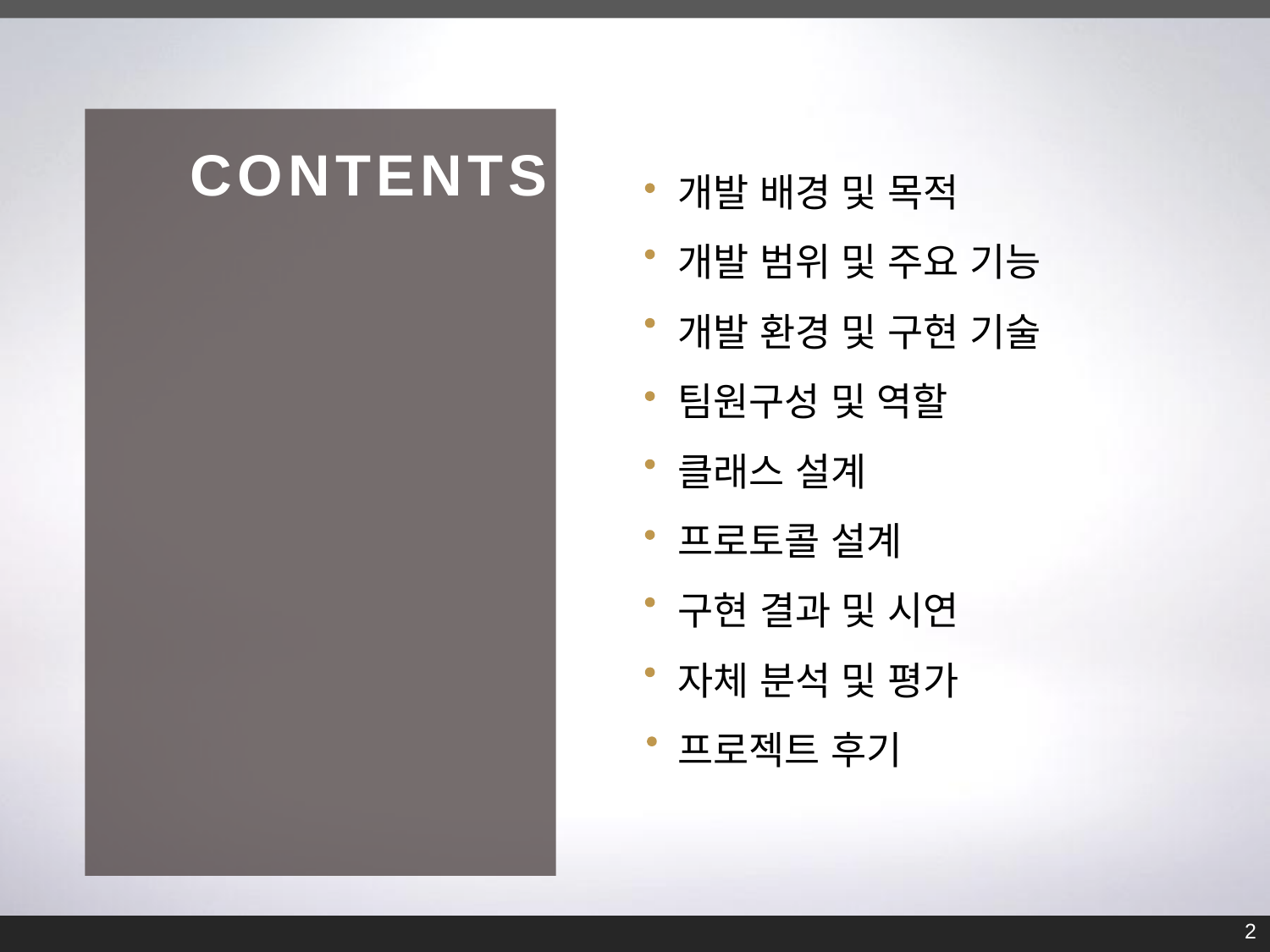

# 개발 배경 및 목적 개발 범위 및 주요 기능 개발 환경 및 구현 기술 팀원구성 및 역할 클래스 설계 프로토콜 설계 구현 결과 및 시연 자체 분석 및 평가 프로젝트 후기

CONTENTS

2